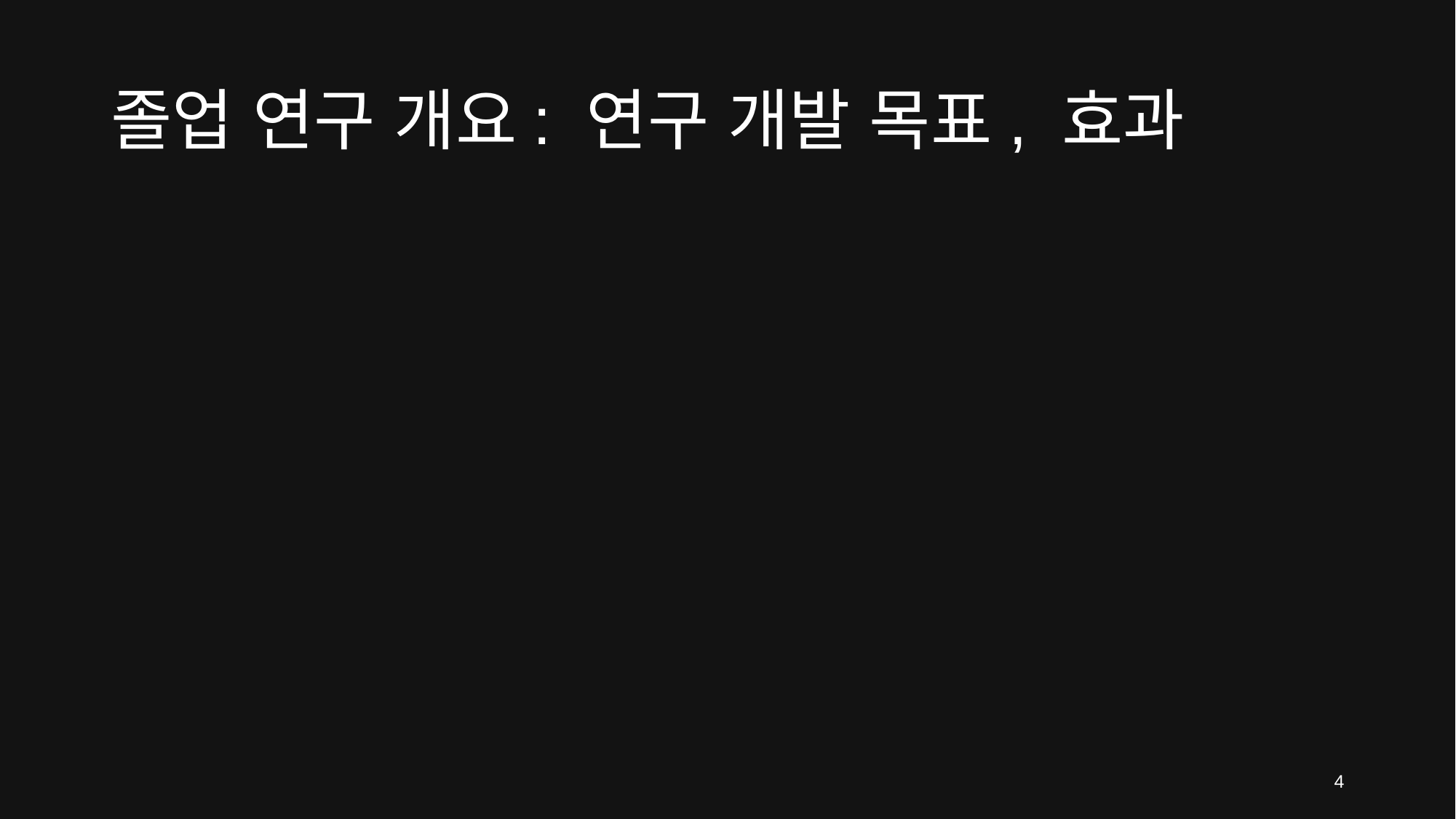

# 졸업 연구 개요: 연구 개발 목표, 효과

4